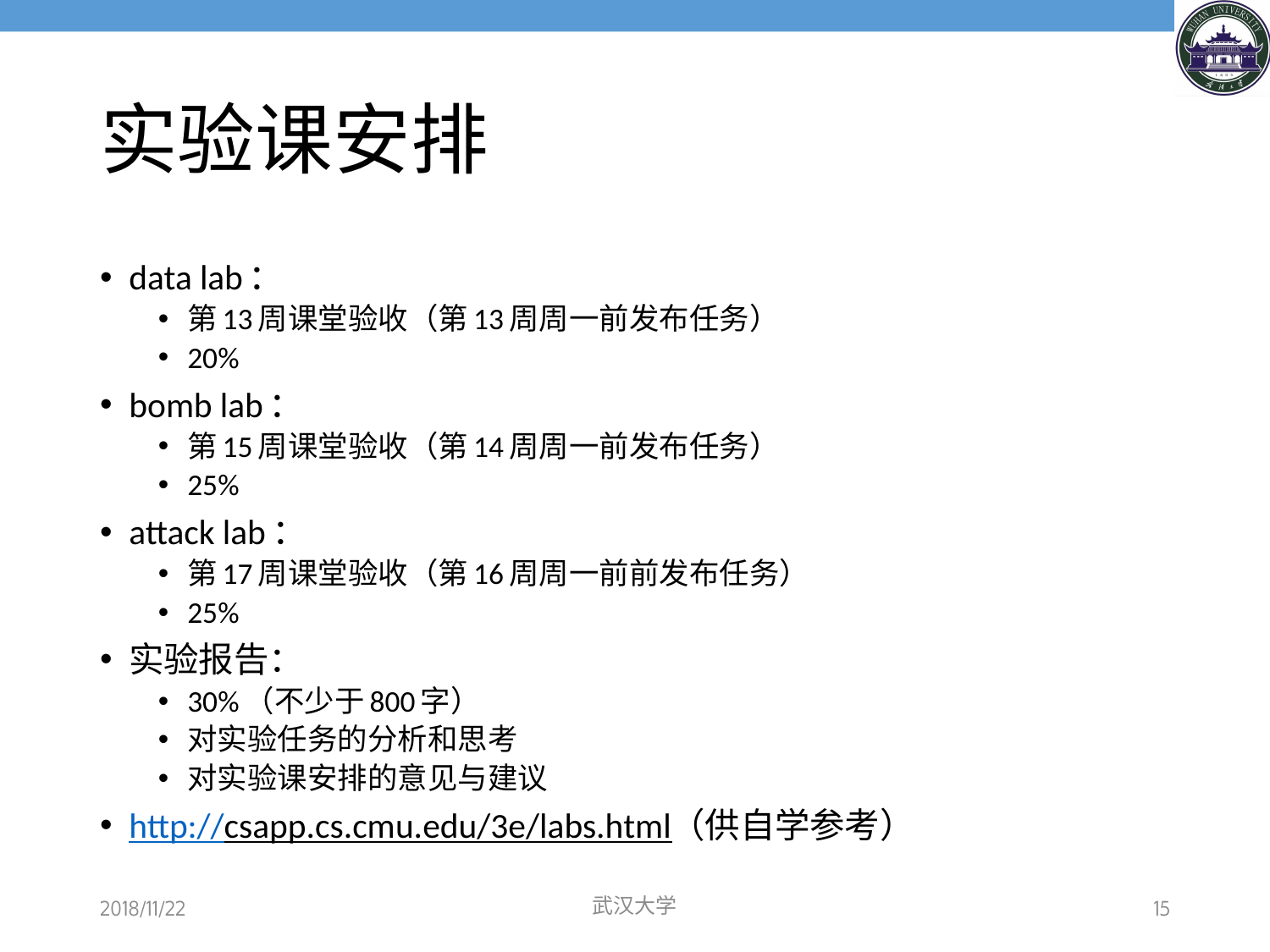

# 实验课安排
data lab：
第13周课堂验收（第13周周一前发布任务）
20%
bomb lab：
第15周课堂验收（第14周周一前发布任务）
25%
attack lab：
第17周课堂验收（第16周周一前前发布任务）
25%
实验报告：
30%（不少于800字）
对实验任务的分析和思考
对实验课安排的意见与建议
http://csapp.cs.cmu.edu/3e/labs.html（供自学参考）
2018/11/22
武汉大学
15